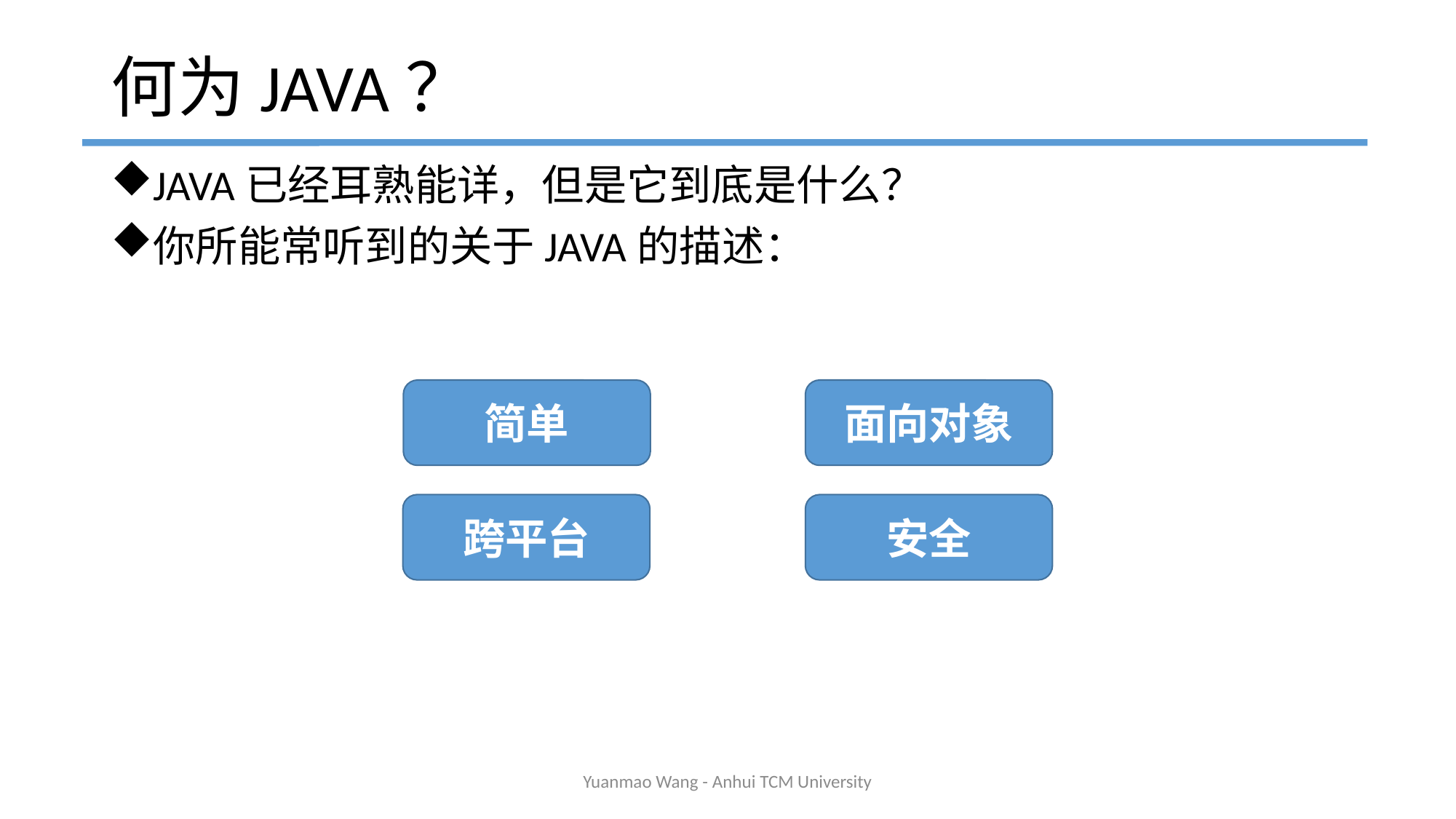

# 何为JAVA？
JAVA已经耳熟能详，但是它到底是什么？
你所能常听到的关于JAVA的描述：
简单
面向对象
跨平台
安全
Yuanmao Wang - Anhui TCM University